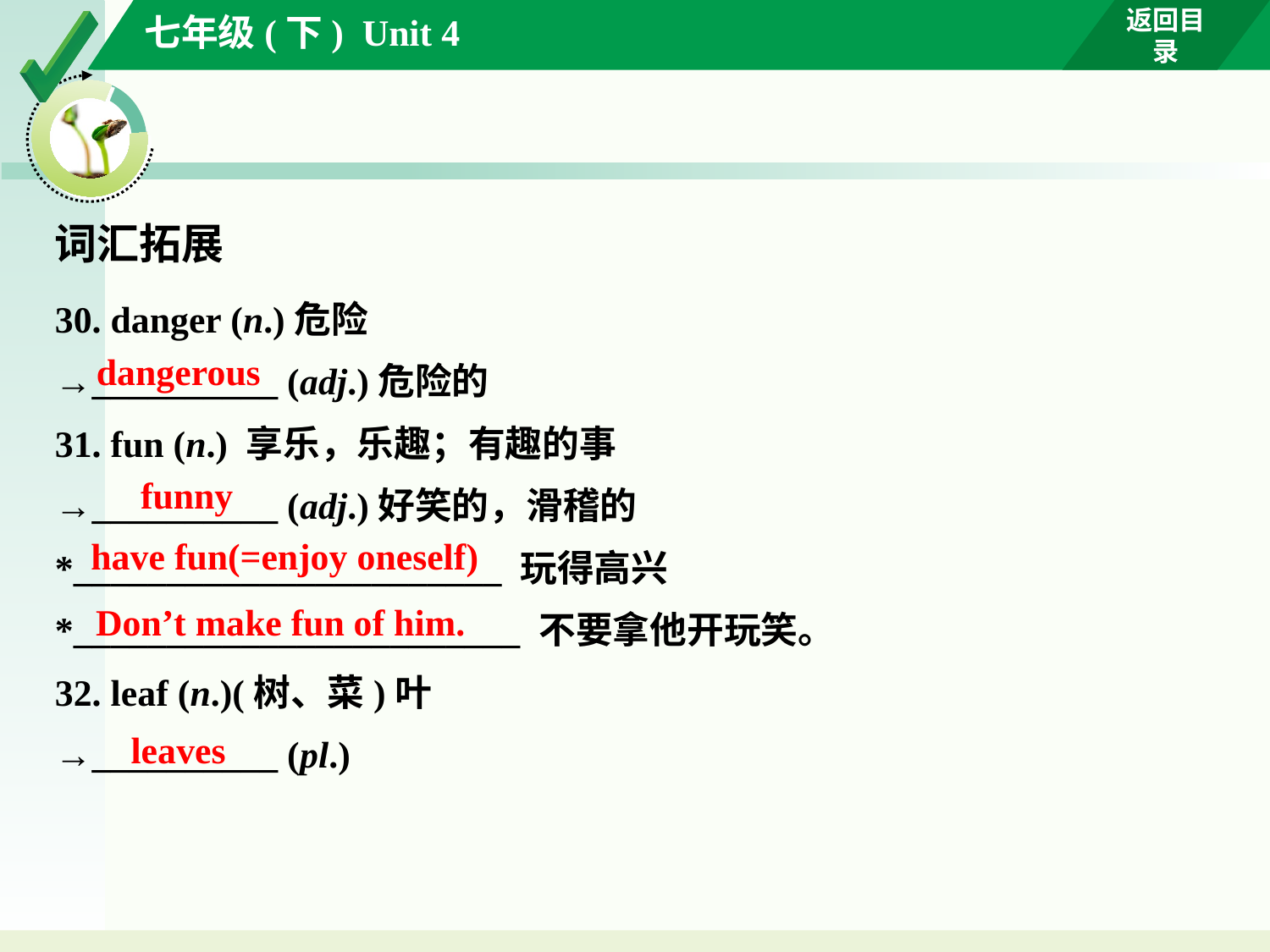

词汇拓展
30. danger (n.)危险
→__________ (adj.)危险的
31. fun (n.) 享乐，乐趣；有趣的事
→__________ (adj.)好笑的，滑稽的
*_______________________ 玩得高兴
*________________________ 不要拿他开玩笑。
32. leaf (n.)(树、菜)叶
→__________ (pl.)
dangerous
funny
have fun(=enjoy oneself)
 Don’t make fun of him.
leaves